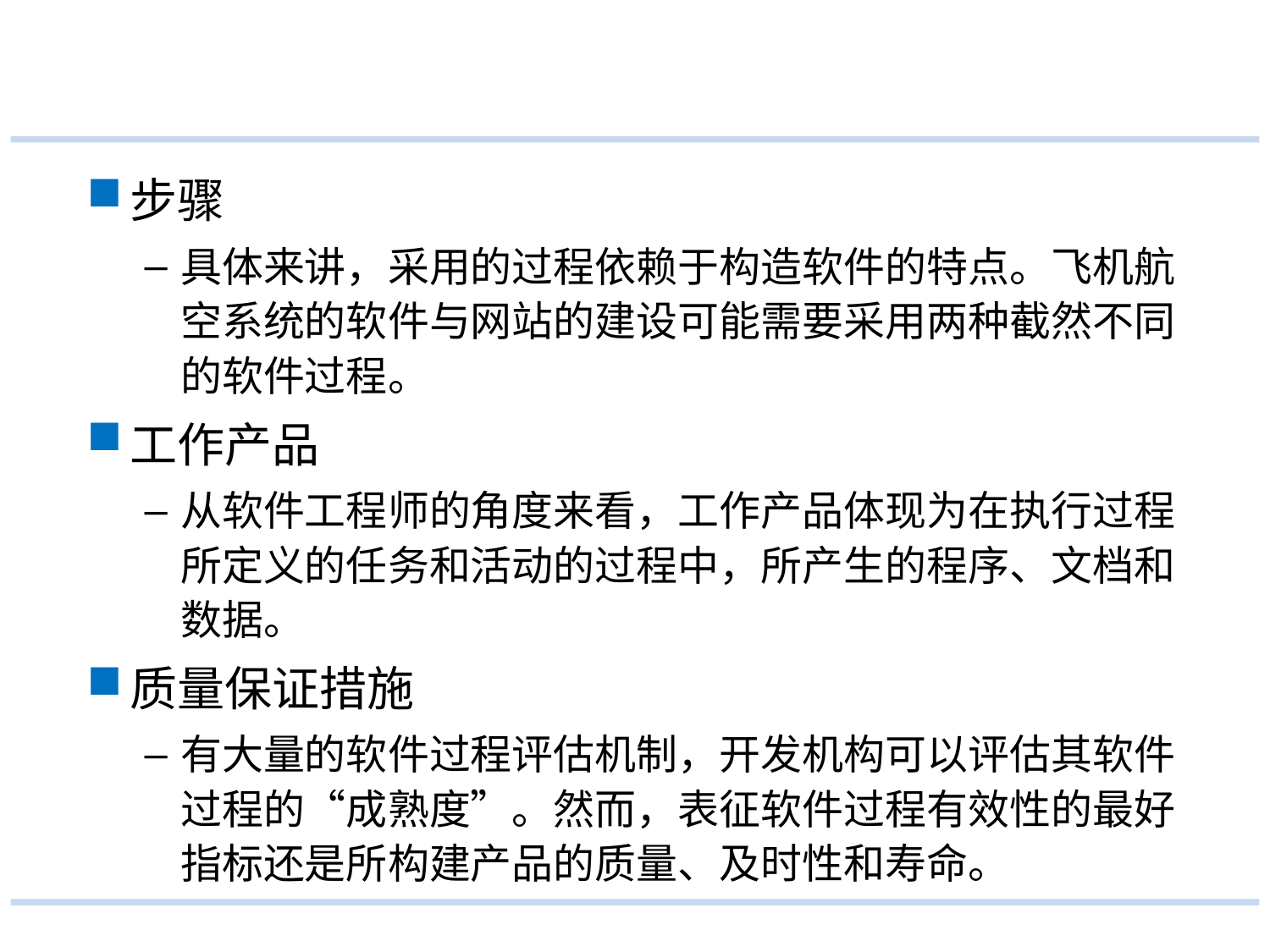

#
步骤
具体来讲，采用的过程依赖于构造软件的特点。飞机航空系统的软件与网站的建设可能需要采用两种截然不同的软件过程。
工作产品
从软件工程师的角度来看，工作产品体现为在执行过程所定义的任务和活动的过程中，所产生的程序、文档和数据。
质量保证措施
有大量的软件过程评估机制，开发机构可以评估其软件过程的“成熟度”。然而，表征软件过程有效性的最好指标还是所构建产品的质量、及时性和寿命。